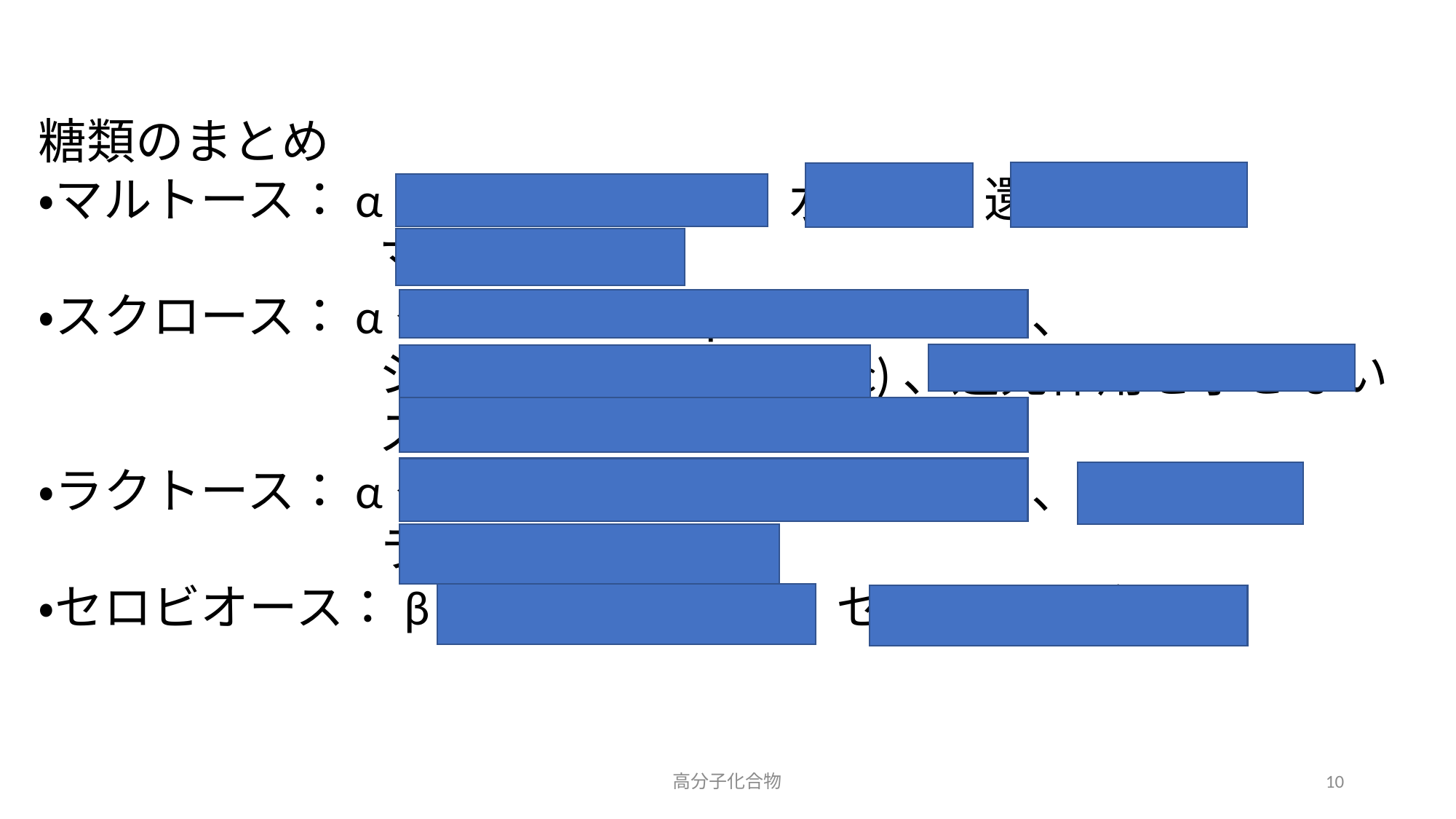

糖類のまとめ
・マルトース：αグルコース ×２、水あめ、還元作用
　　　　　　　マルターゼ
・スクロース：αグルコース ＋βフルクトース、
　　　　　　　ショ糖(さとうきびetc)、還元作用を示さない
　　　　　　　スクラーゼ、インベルターゼ
・ラクトース：αグルコース ＋βガラクトース、還元作用
　　　　　　　ラクターゼ
・セロビオース：βグルコース ×２、セロビアーゼ

高分子化合物
10